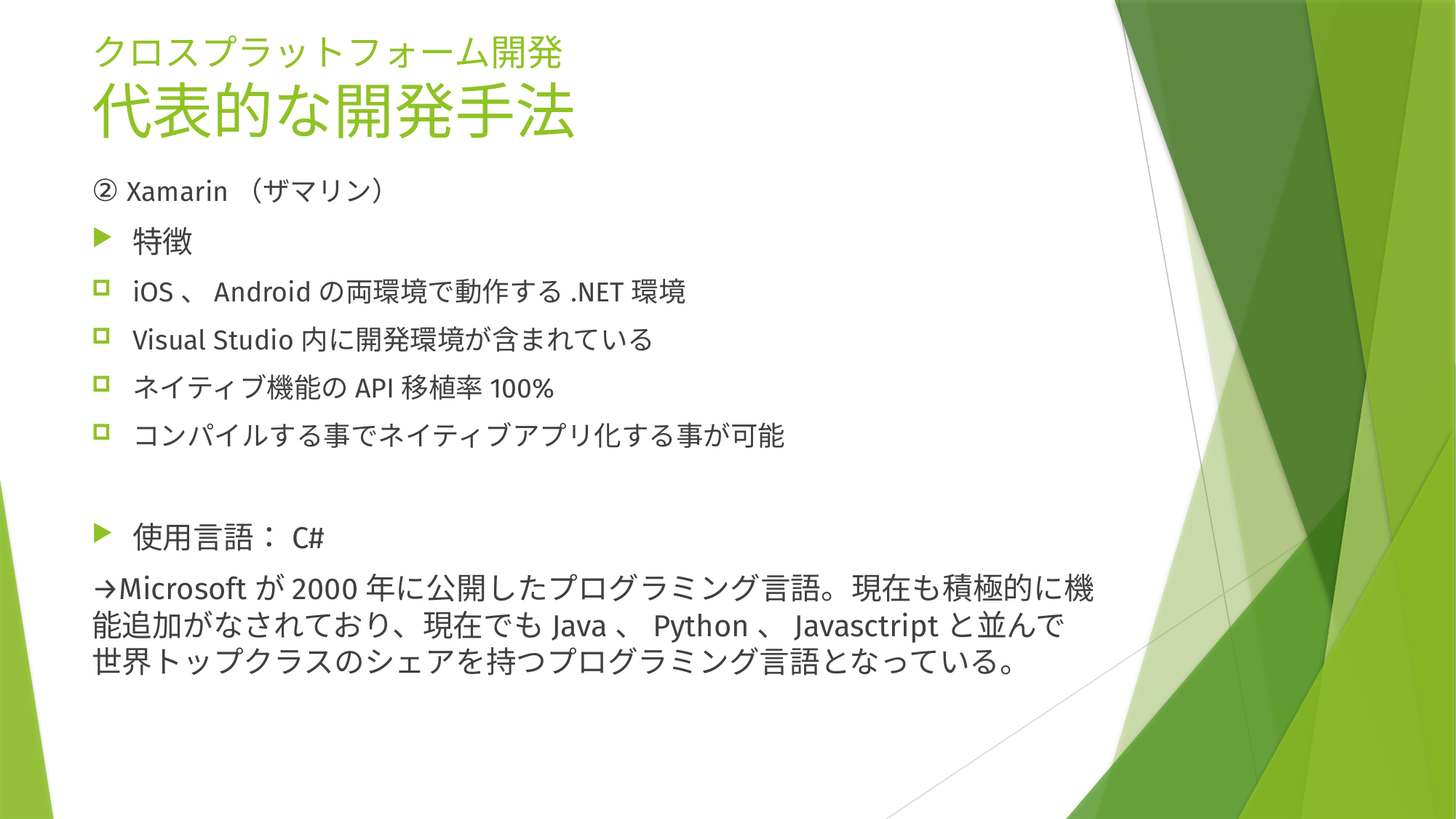

# クロスプラットフォーム開発 代表的な開発手法
② Xamarin（ザマリン）
特徴
iOS、Androidの両環境で動作する.NET環境
Visual Studio内に開発環境が含まれている
ネイティブ機能のAPI移植率100%
コンパイルする事でネイティブアプリ化する事が可能

使用言語：C#
→Microsoftが2000年に公開したプログラミング言語。現在も積極的に機能追加がなされており、現在でもJava、Python、Javasctriptと並んで世界トップクラスのシェアを持つプログラミング言語となっている。